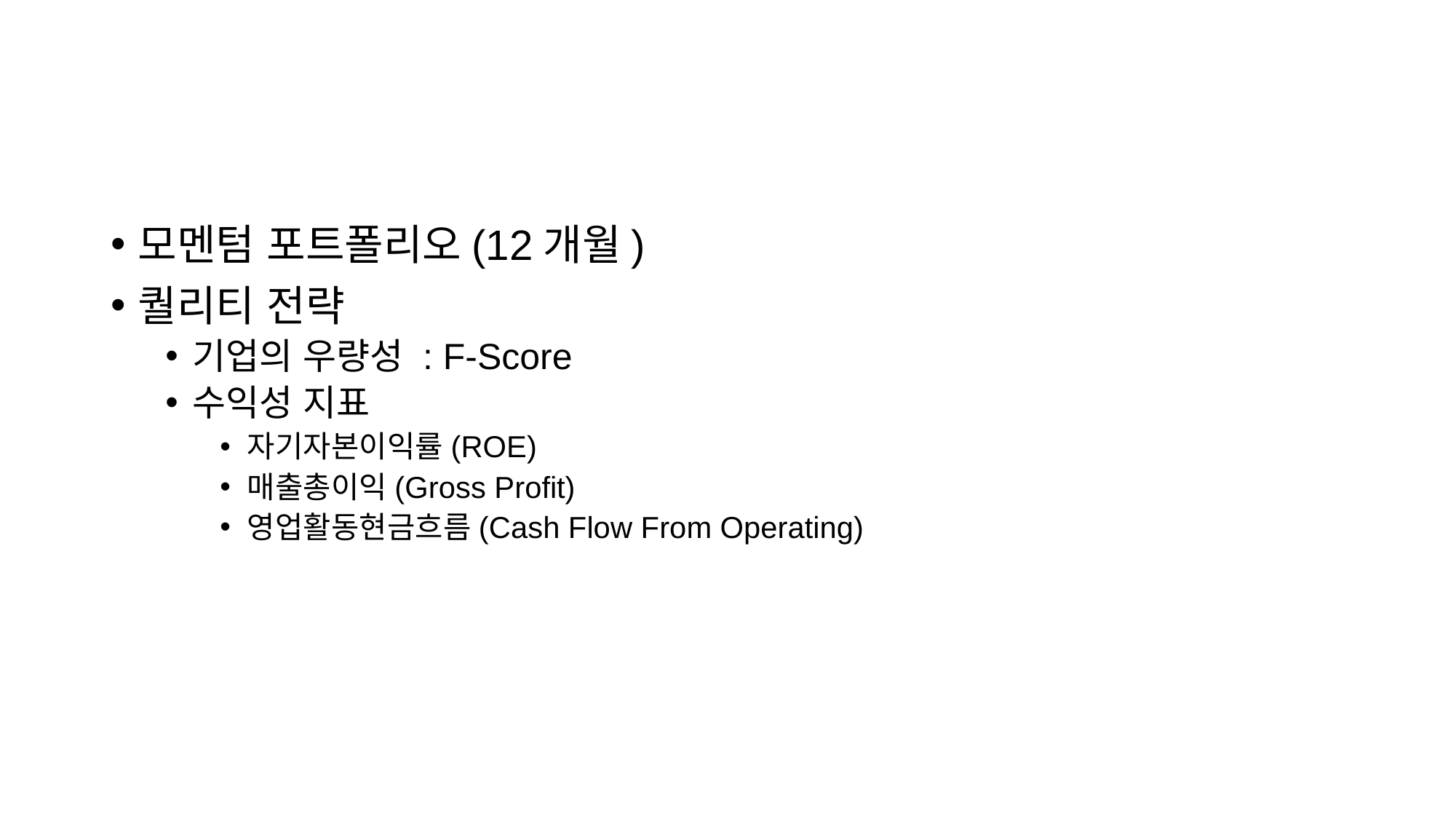

#
모멘텀 포트폴리오(12개월)
퀄리티 전략
기업의 우량성 : F-Score
수익성 지표
자기자본이익률(ROE)
매출총이익(Gross Profit)
영업활동현금흐름(Cash Flow From Operating)